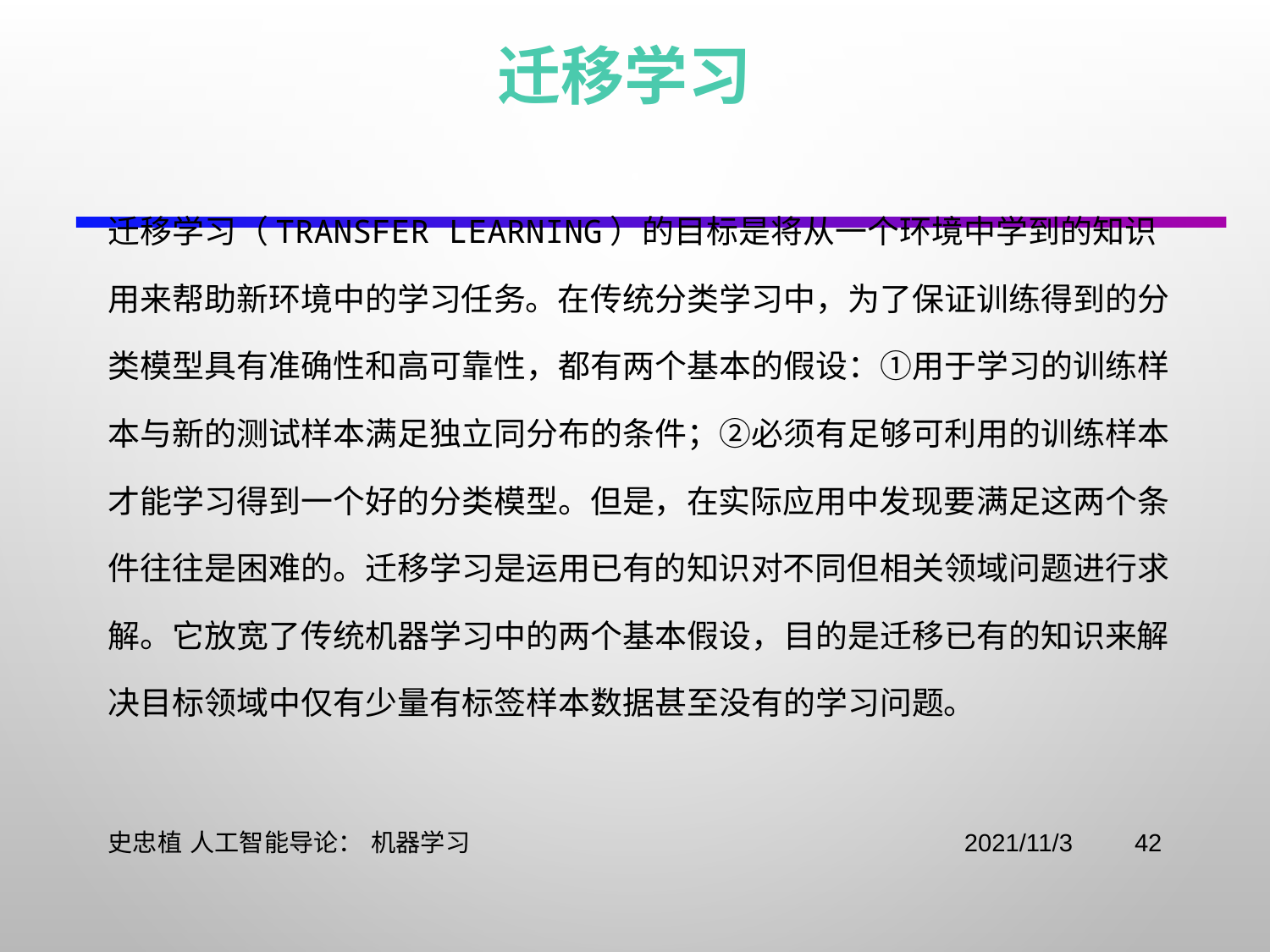

# 迁移学习
迁移学习（transfer learning）的目标是将从一个环境中学到的知识用来帮助新环境中的学习任务。在传统分类学习中，为了保证训练得到的分类模型具有准确性和高可靠性，都有两个基本的假设：①用于学习的训练样本与新的测试样本满足独立同分布的条件；②必须有足够可利用的训练样本才能学习得到一个好的分类模型。但是，在实际应用中发现要满足这两个条件往往是困难的。迁移学习是运用已有的知识对不同但相关领域问题进行求解。它放宽了传统机器学习中的两个基本假设，目的是迁移已有的知识来解决目标领域中仅有少量有标签样本数据甚至没有的学习问题。
史忠植 人工智能导论： 机器学习
2021/11/3
42